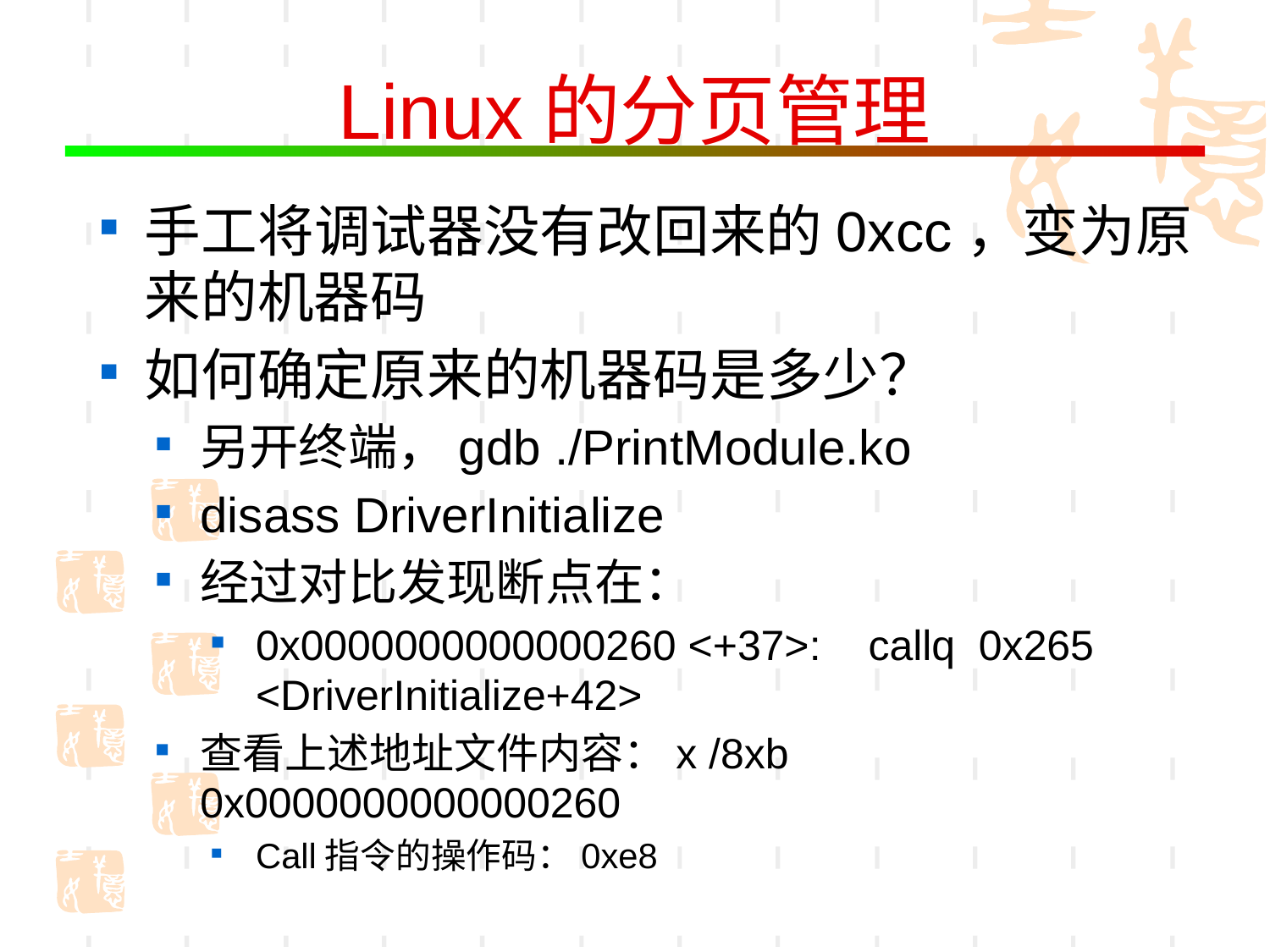

# Linux的分页管理
手工将调试器没有改回来的0xcc，变为原来的机器码
如何确定原来的机器码是多少？
另开终端，gdb ./PrintModule.ko
disass DriverInitialize
经过对比发现断点在：
0x0000000000000260 <+37>:    callq  0x265 <DriverInitialize+42>
查看上述地址文件内容：x /8xb 0x0000000000000260
Call指令的操作码：0xe8